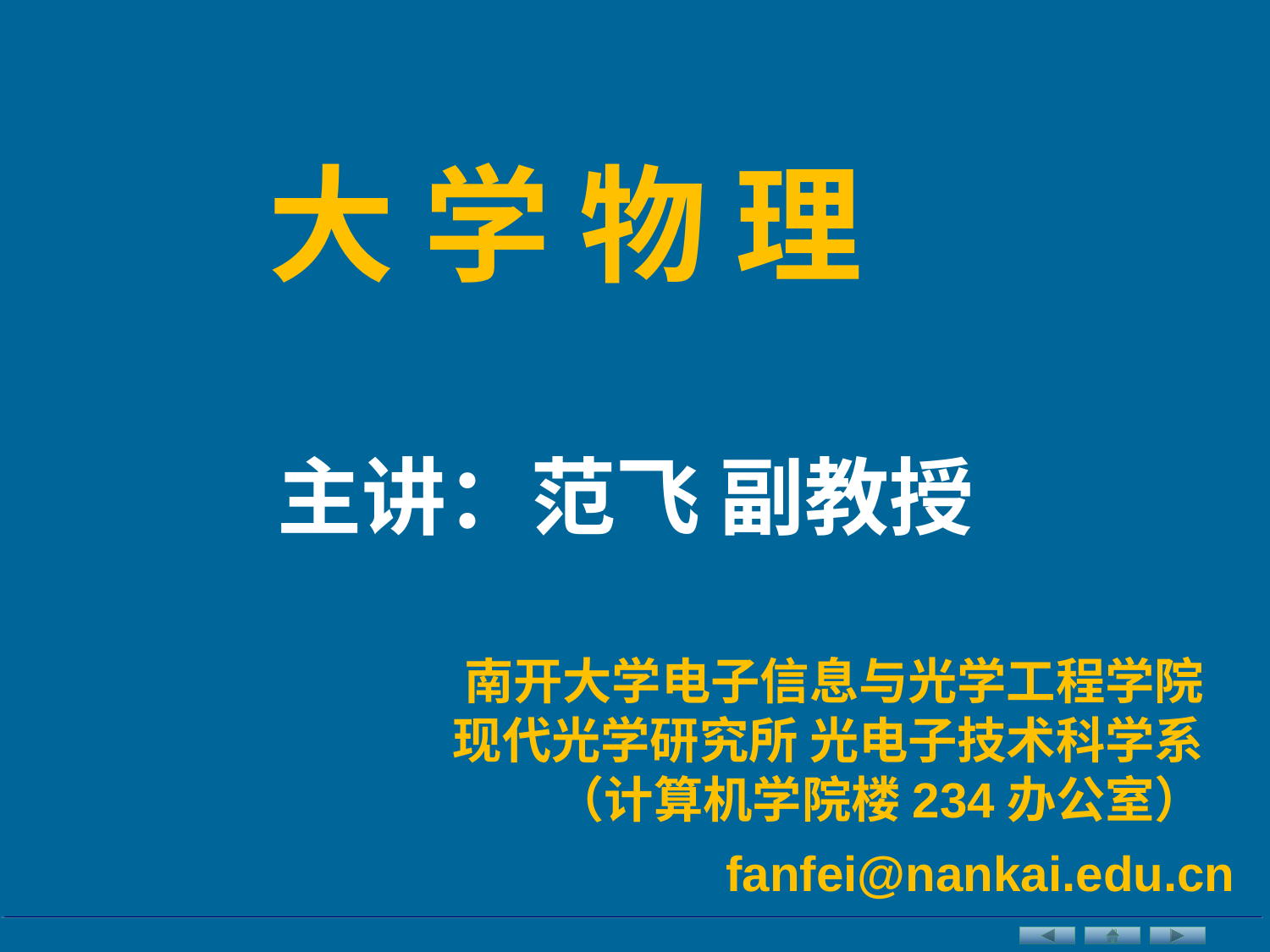

大 学 物 理
主讲：范飞 副教授
南开大学电子信息与光学工程学院
现代光学研究所 光电子技术科学系
（计算机学院楼234办公室）
fanfei@nankai.edu.cn